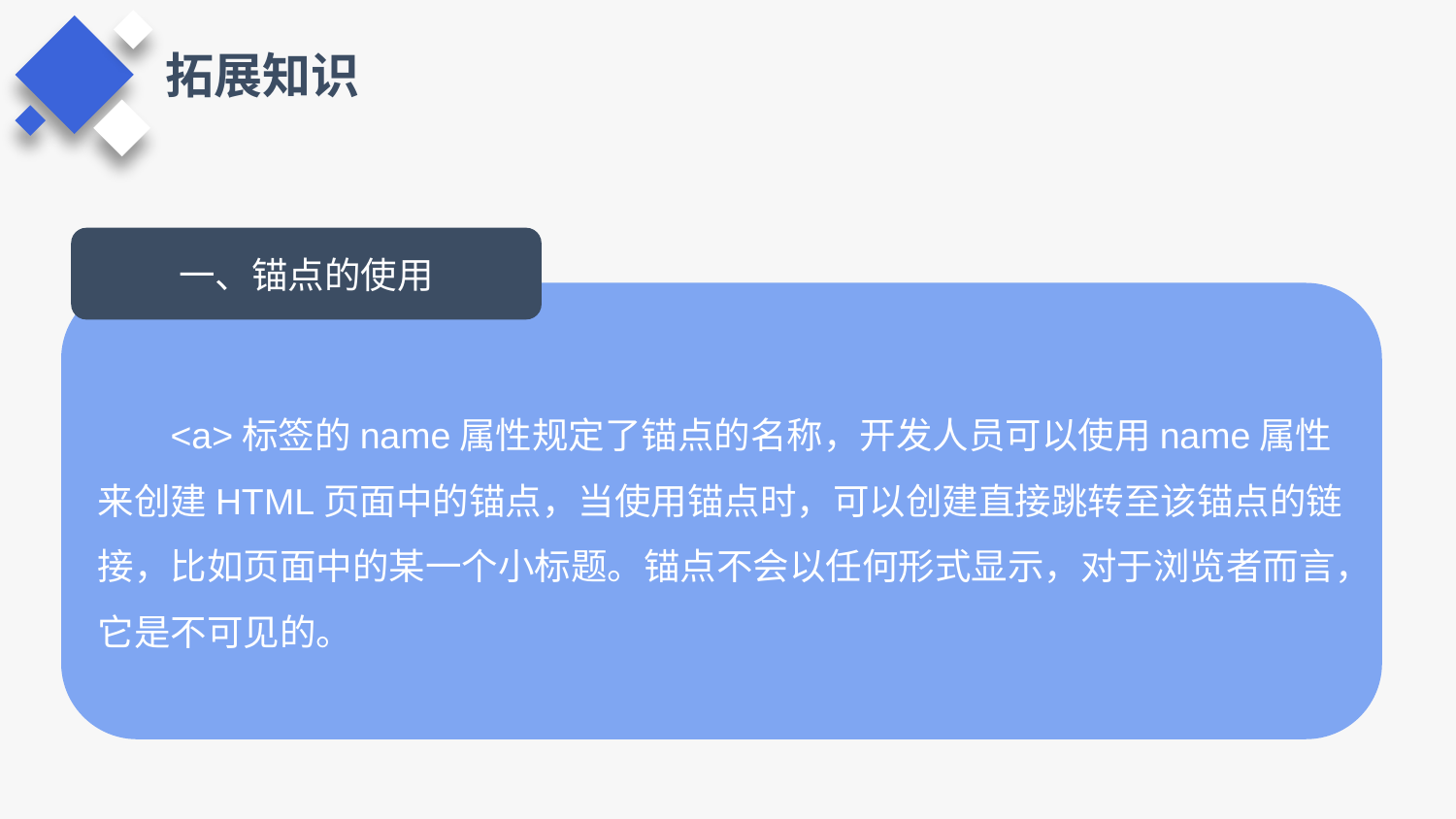

拓展知识

一、锚点的使用
<a>标签的name属性规定了锚点的名称，开发人员可以使用name属性来创建HTML页面中的锚点，当使用锚点时，可以创建直接跳转至该锚点的链接，比如页面中的某一个小标题。锚点不会以任何形式显示，对于浏览者而言，它是不可见的。